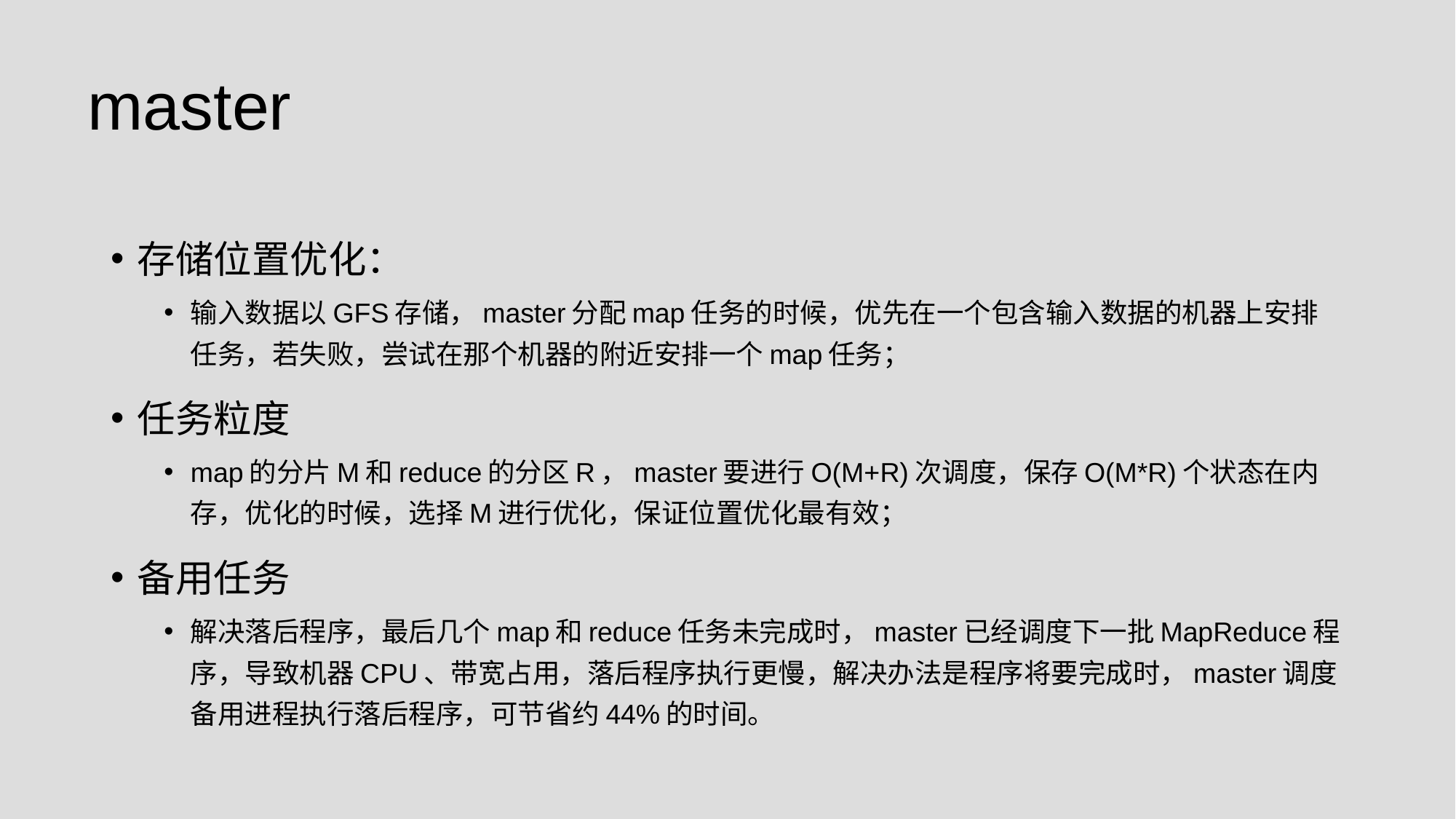

# master
存储位置优化：
输入数据以GFS存储，master分配map任务的时候，优先在一个包含输入数据的机器上安排任务，若失败，尝试在那个机器的附近安排一个map任务；
任务粒度
map的分片M和reduce的分区R，master要进行O(M+R)次调度，保存O(M*R)个状态在内存，优化的时候，选择M进行优化，保证位置优化最有效；
备用任务
解决落后程序，最后几个map和reduce任务未完成时，master已经调度下一批MapReduce程序，导致机器CPU、带宽占用，落后程序执行更慢，解决办法是程序将要完成时，master调度备用进程执行落后程序，可节省约44%的时间。